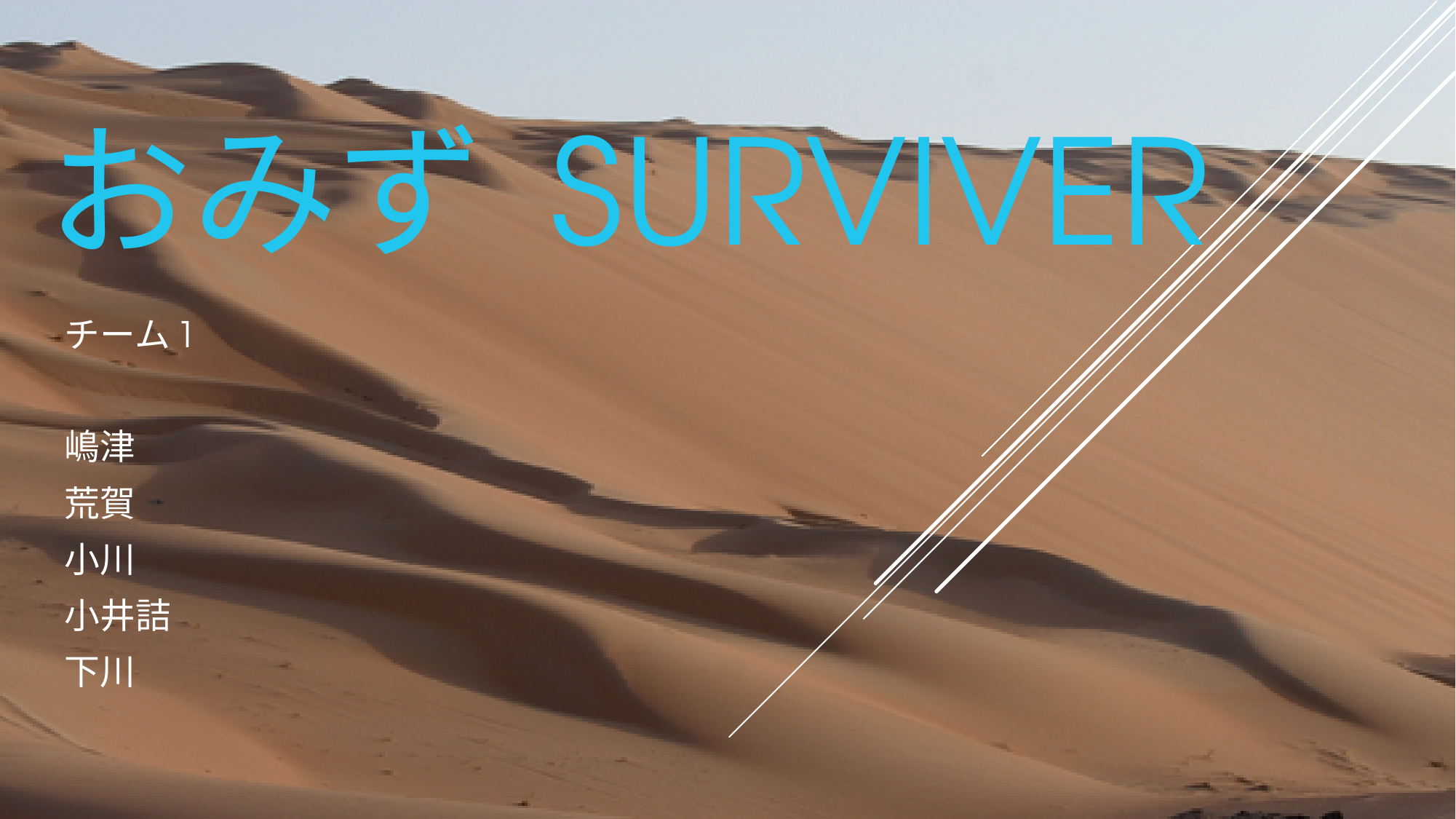

# おみず SURVIVER
チーム1

嶋津
荒賀
小川
小井詰
下川